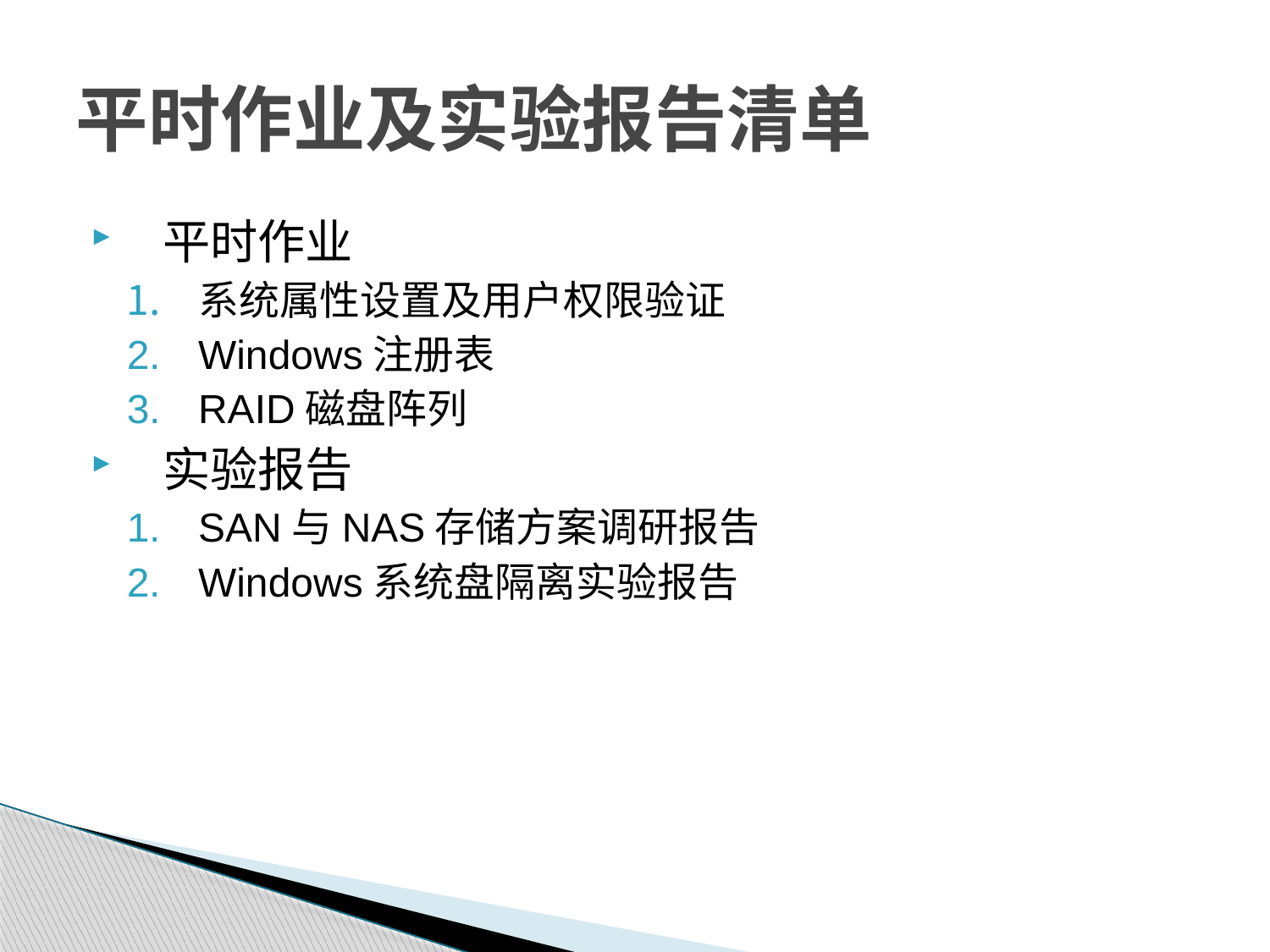

# 平时作业及实验报告清单
平时作业
系统属性设置及用户权限验证
Windows注册表
RAID磁盘阵列
实验报告
SAN与NAS存储方案调研报告
Windows系统盘隔离实验报告